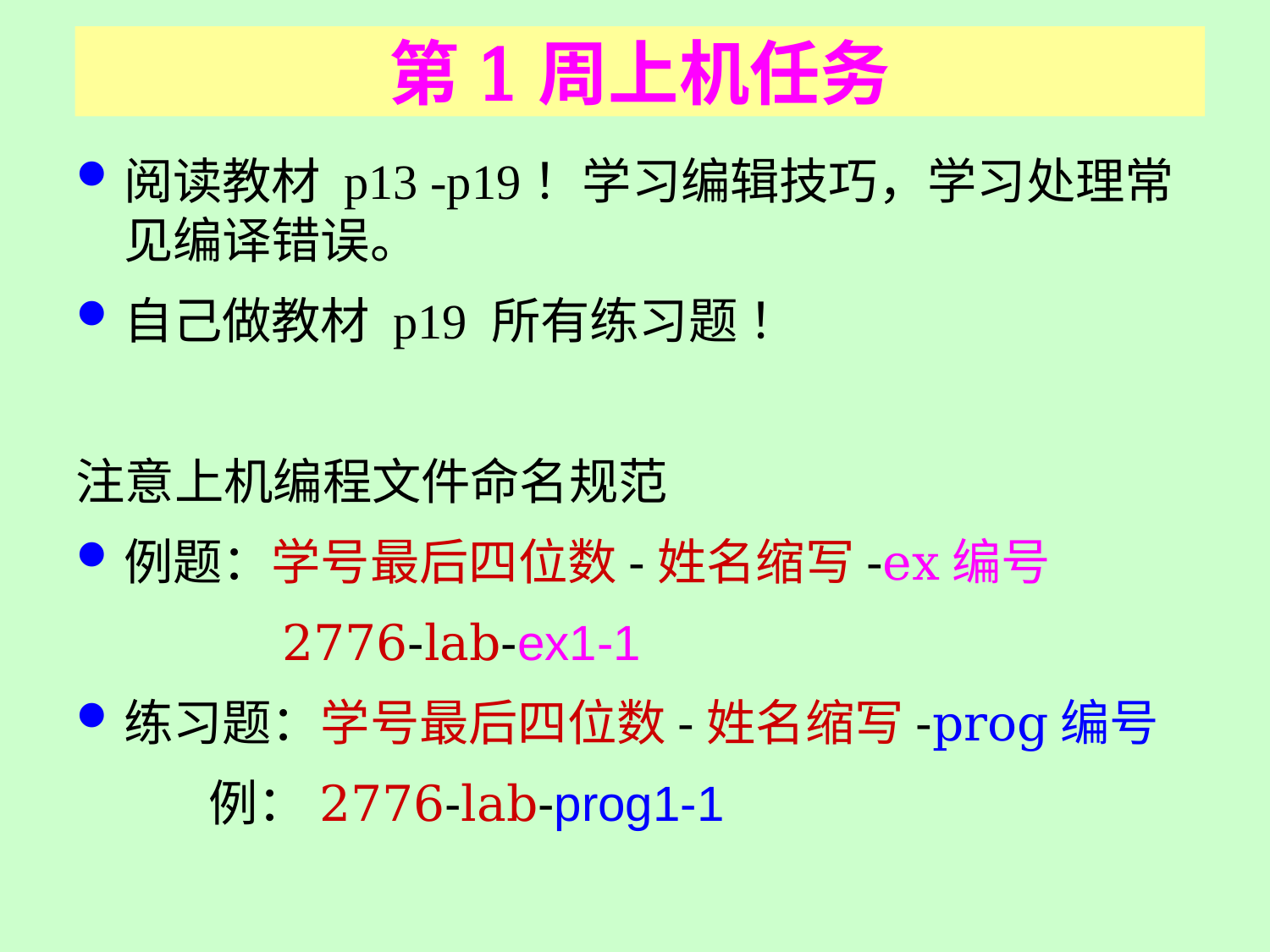

# 第1周上机任务
阅读教材 p13 -p19！学习编辑技巧，学习处理常见编译错误。
自己做教材 p19 所有练习题 ！

注意上机编程文件命名规范
例题：学号最后四位数-姓名缩写-ex编号
               2776-lab-ex1-1
练习题：学号最后四位数-姓名缩写-prog编号
           例：2776-lab-prog1-1
91